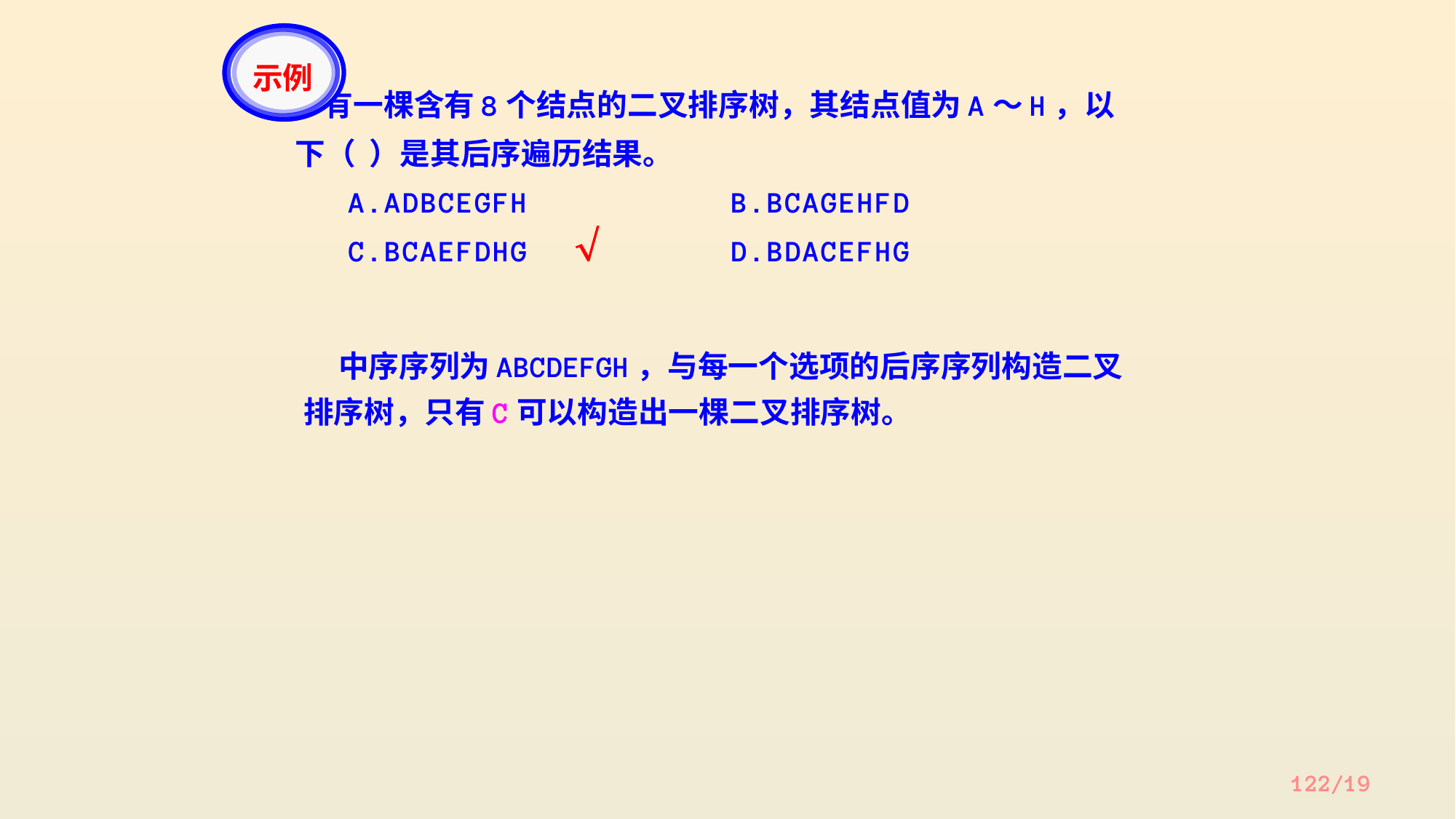

示例
   有一棵含有8个结点的二叉排序树，其结点值为A～H，以下（  ）是其后序遍历结果。
   A.ADBCEGFH		B.BCAGEHFD
   C.BCAEFDHG		D.BDACEFHG
√
    中序序列为ABCDEFGH，与每一个选项的后序序列构造二叉排序树，只有C可以构造出一棵二叉排序树。
122/19